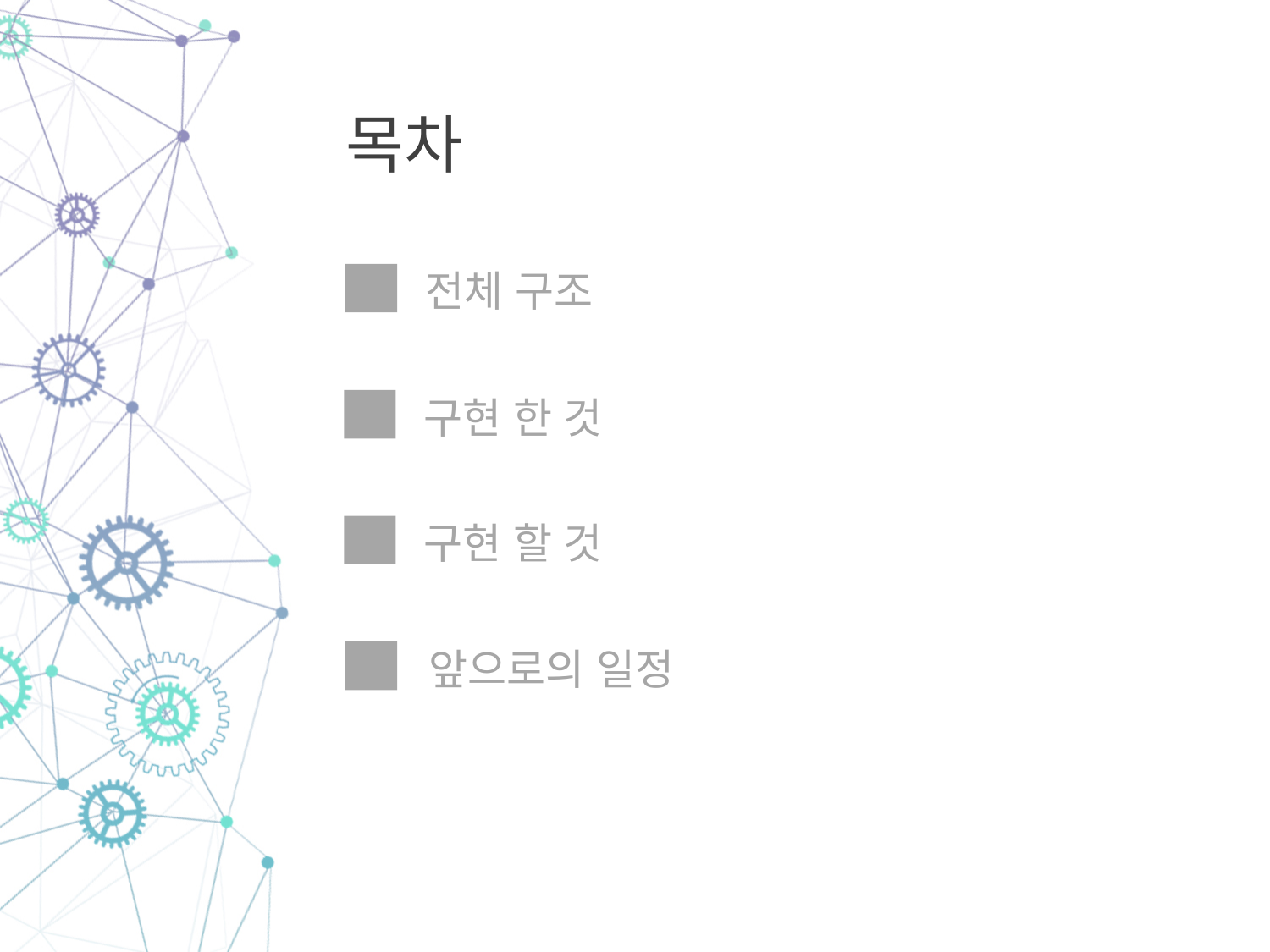

목차
1

전체 구조
2

구현 한 것
3

구현 할 것
4

앞으로의 일정